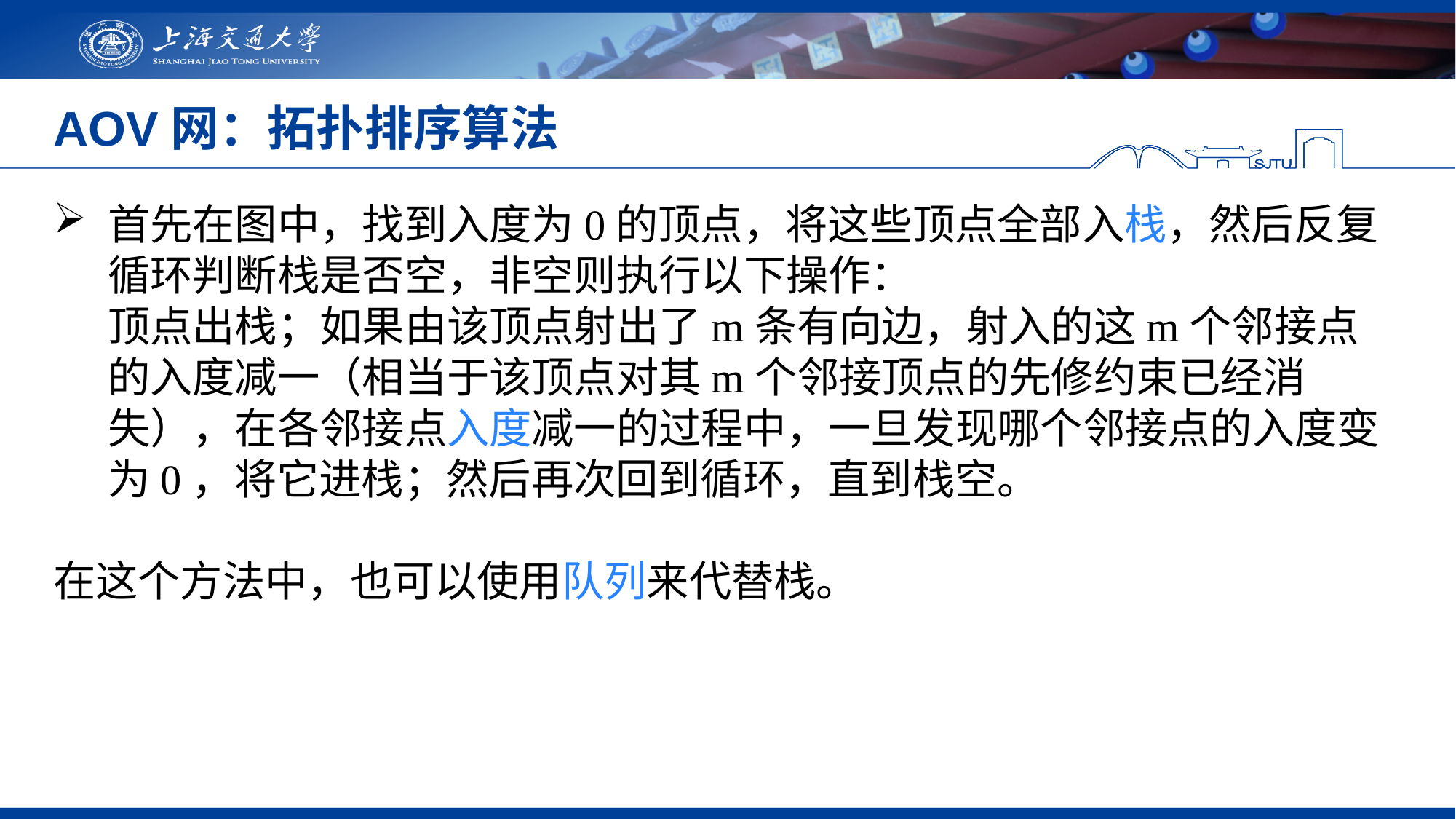

# AOV网：拓扑排序算法
首先在图中，找到入度为0的顶点，将这些顶点全部入栈，然后反复循环判断栈是否空，非空则执行以下操作：
顶点出栈；如果由该顶点射出了m条有向边，射入的这m个邻接点的入度减一（相当于该顶点对其m个邻接顶点的先修约束已经消失），在各邻接点入度减一的过程中，一旦发现哪个邻接点的入度变为0，将它进栈；然后再次回到循环，直到栈空。

在这个方法中，也可以使用队列来代替栈。